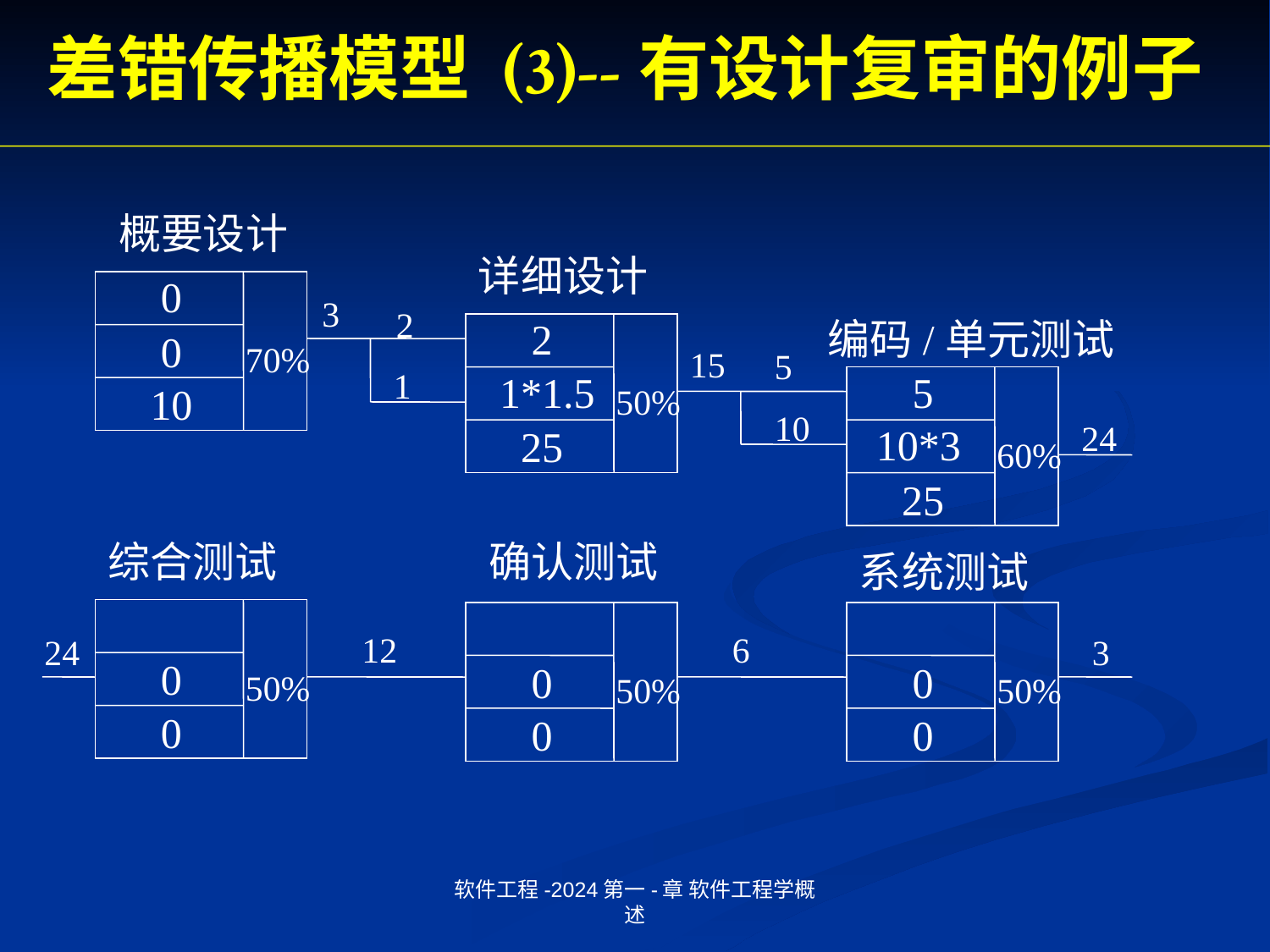

差错传播模型 (3)--有设计复审的例子

概要设计
详细设计
0

0

70%
10

3
2
2
编码/单元测试

15

5

1
1*1.5
5

60%
25

10*3

50%

10

24
25

综合测试
确认测试
系统测试

0

50%
 0

0

50%
 0

0

50%
 0

12
6
24
3

软件工程-2024第一-章 软件工程学概述
37